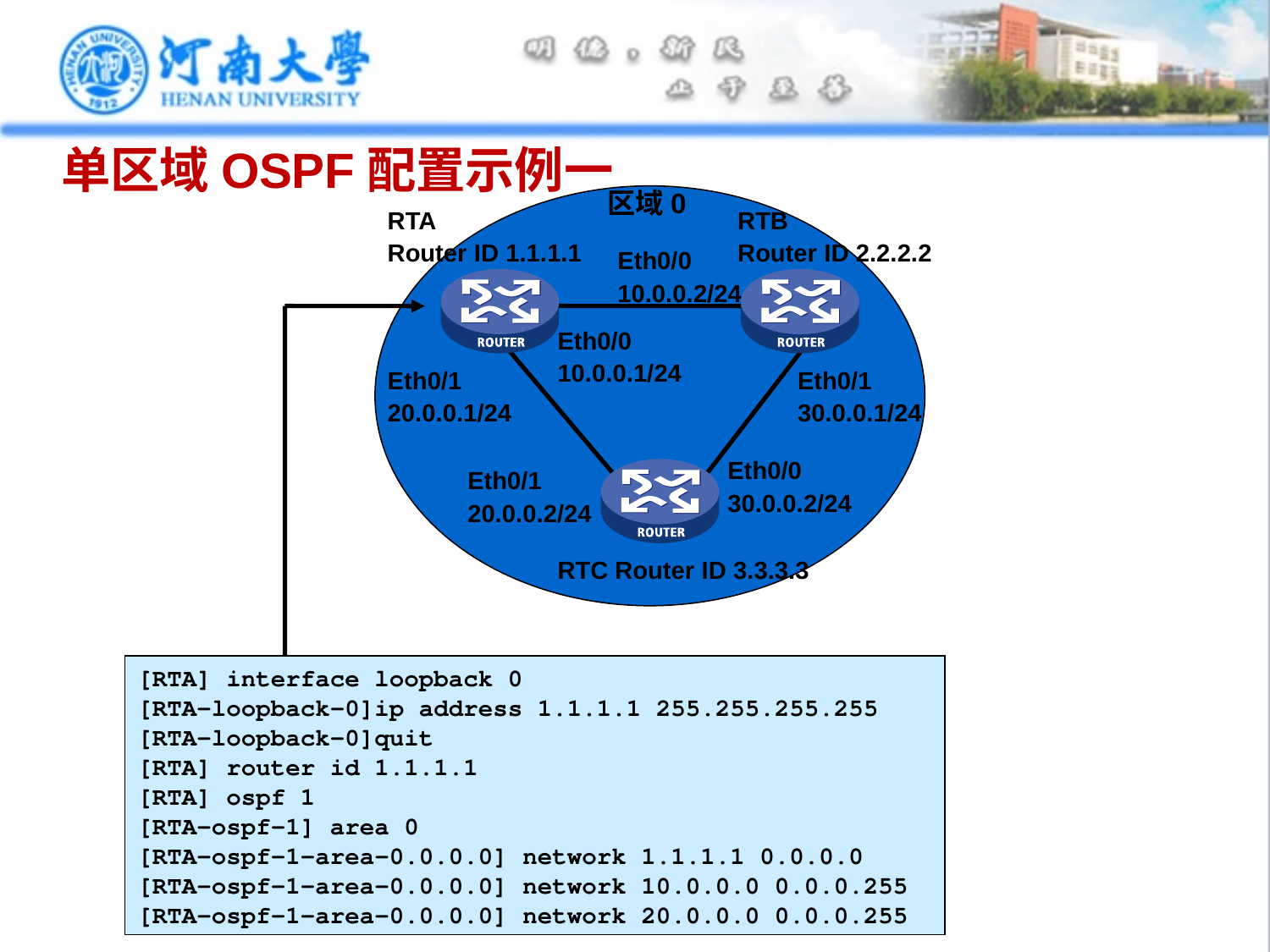

# 单区域OSPF配置示例一

区域0

RTA
Router ID 1.1.1.1
RTB
Router ID 2.2.2.2
Eth0/0
10.0.0.2/24

Eth0/0
10.0.0.1/24

Eth0/1
20.0.0.1/24
Eth0/1
30.0.0.1/24
Eth0/0
30.0.0.2/24
Eth0/1
20.0.0.2/24

RTC Router ID 3.3.3.3
[RTA] interface loopback 0
[RTA-loopback-0]ip address 1.1.1.1 255.255.255.255
[RTA-loopback-0]quit
[RTA] router id 1.1.1.1
[RTA] ospf 1
[RTA-ospf-1] area 0
[RTA-ospf-1-area-0.0.0.0] network 1.1.1.1 0.0.0.0
[RTA-ospf-1-area-0.0.0.0] network 10.0.0.0 0.0.0.255
[RTA-ospf-1-area-0.0.0.0] network 20.0.0.0 0.0.0.255